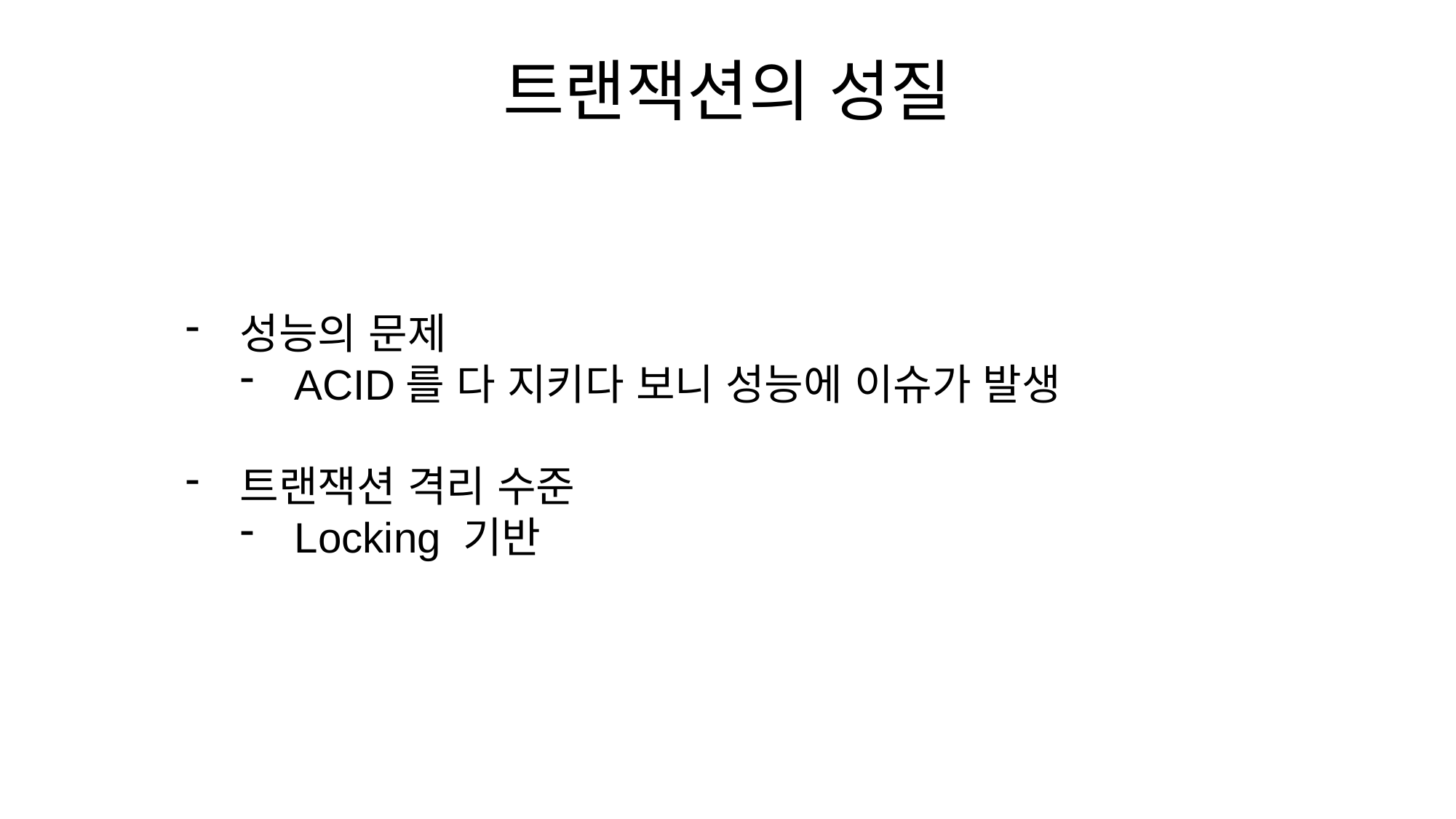

# 트랜잭션의 성질
성능의 문제
ACID를 다 지키다 보니 성능에 이슈가 발생

트랜잭션 격리 수준
Locking 기반